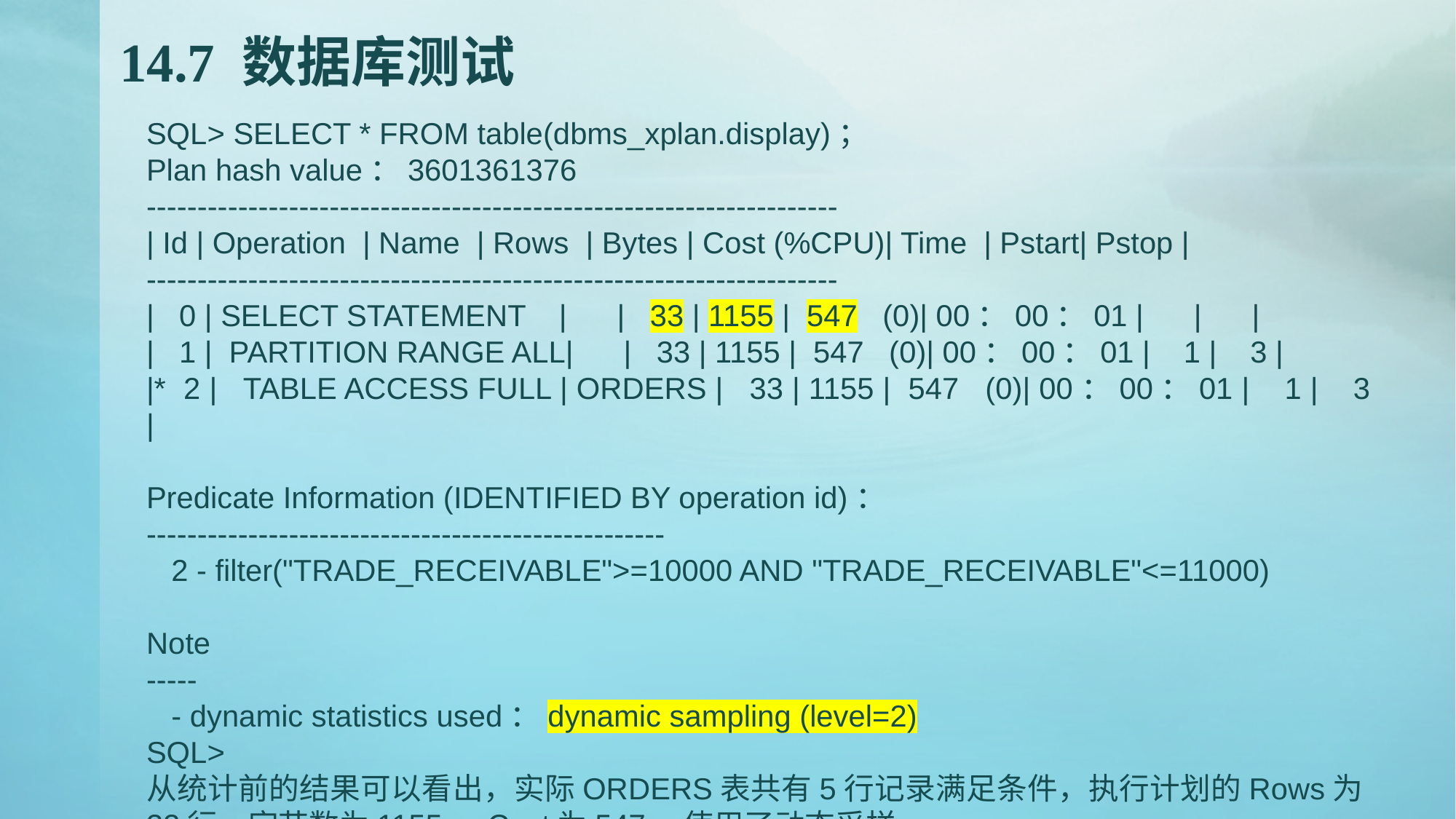

# 14.7 数据库测试
SQL> SELECT * FROM table(dbms_xplan.display)；
Plan hash value：3601361376
--------------------------------------------------------------------
| Id | Operation  | Name  | Rows  | Bytes | Cost (%CPU)| Time  | Pstart| Pstop |
--------------------------------------------------------------------
|   0 | SELECT STATEMENT    |      |   33 | 1155 |  547   (0)| 00：00：01 |      |      |
|   1 |  PARTITION RANGE ALL|      |   33 | 1155 |  547   (0)| 00：00：01 |    1 |    3 |
|*  2 |   TABLE ACCESS FULL | ORDERS |   33 | 1155 |  547   (0)| 00：00：01 |    1 |    3 |

Predicate Information (IDENTIFIED BY operation id)：
---------------------------------------------------
   2 - filter("TRADE_RECEIVABLE">=10000 AND "TRADE_RECEIVABLE"<=11000)

Note
-----
   - dynamic statistics used：dynamic sampling (level=2)
SQL>
从统计前的结果可以看出，实际ORDERS表共有5行记录满足条件，执行计划的Rows为33行，字节数为1155，Cost为547，使用了动态采样。